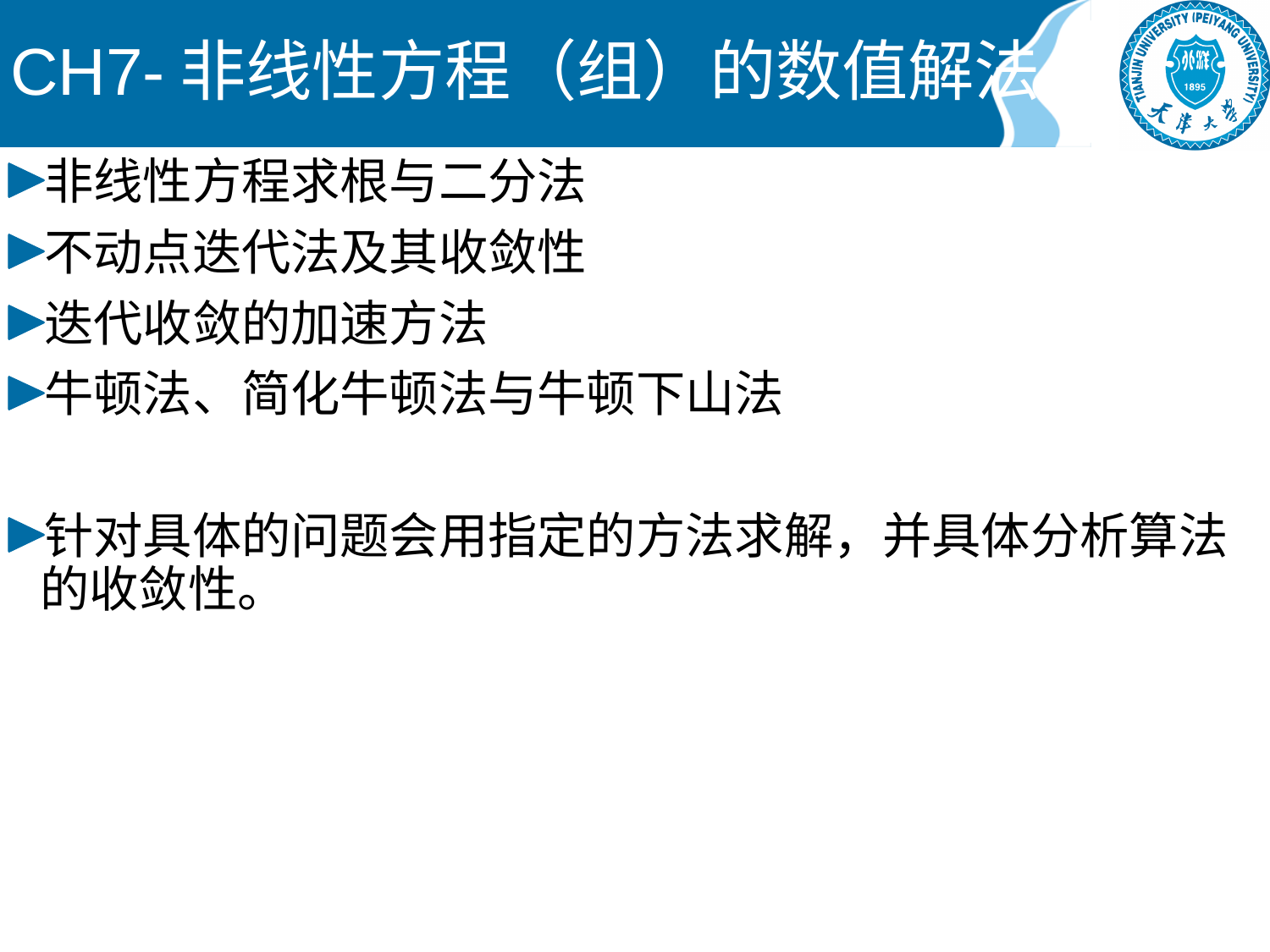

# CH7-非线性方程（组）的数值解法
非线性方程求根与二分法
不动点迭代法及其收敛性
迭代收敛的加速方法
牛顿法、简化牛顿法与牛顿下山法

针对具体的问题会用指定的方法求解，并具体分析算法的收敛性。